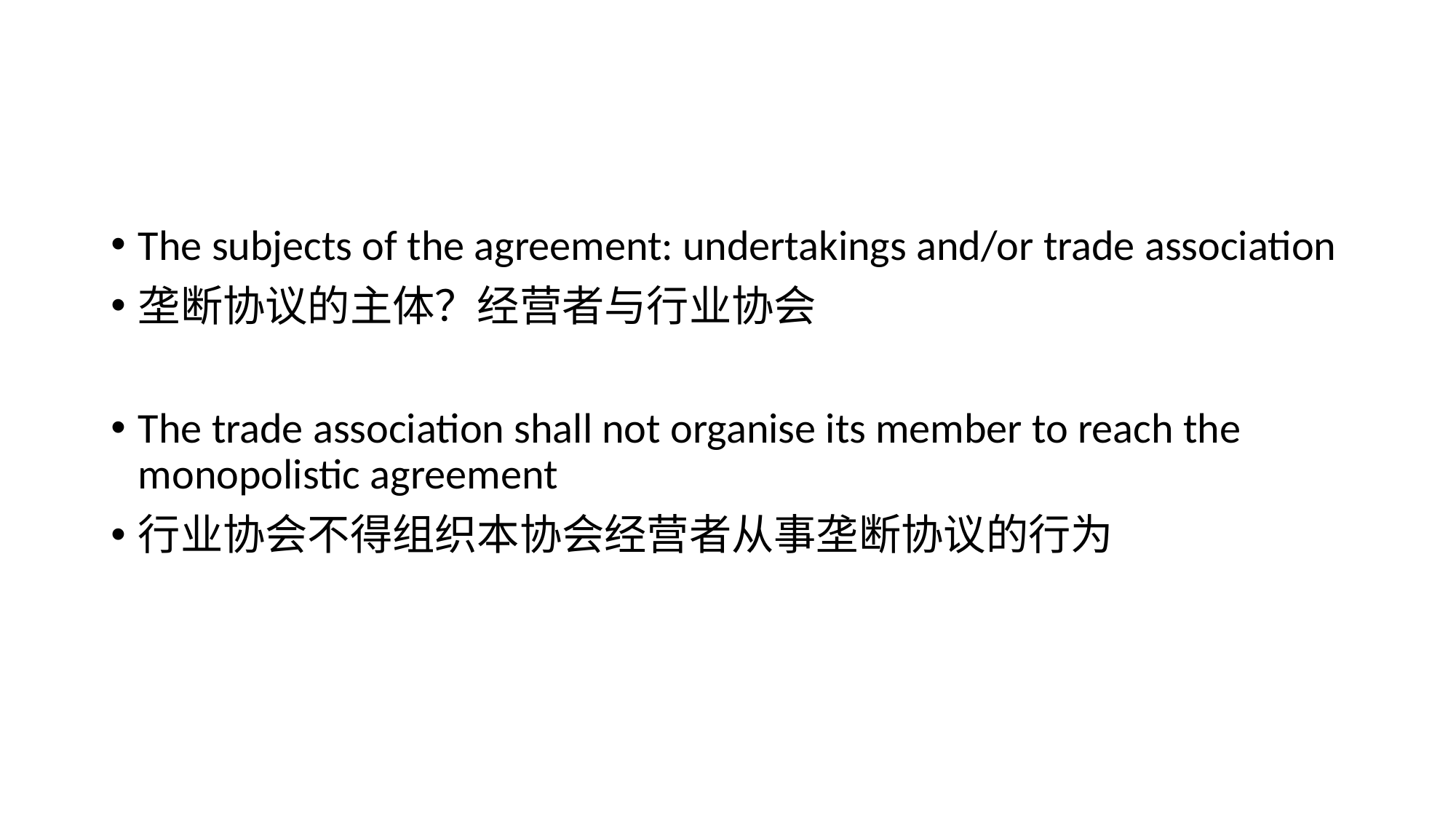

#
The subjects of the agreement: undertakings and/or trade association
垄断协议的主体？经营者与行业协会

The trade association shall not organise its member to reach the monopolistic agreement
行业协会不得组织本协会经营者从事垄断协议的行为